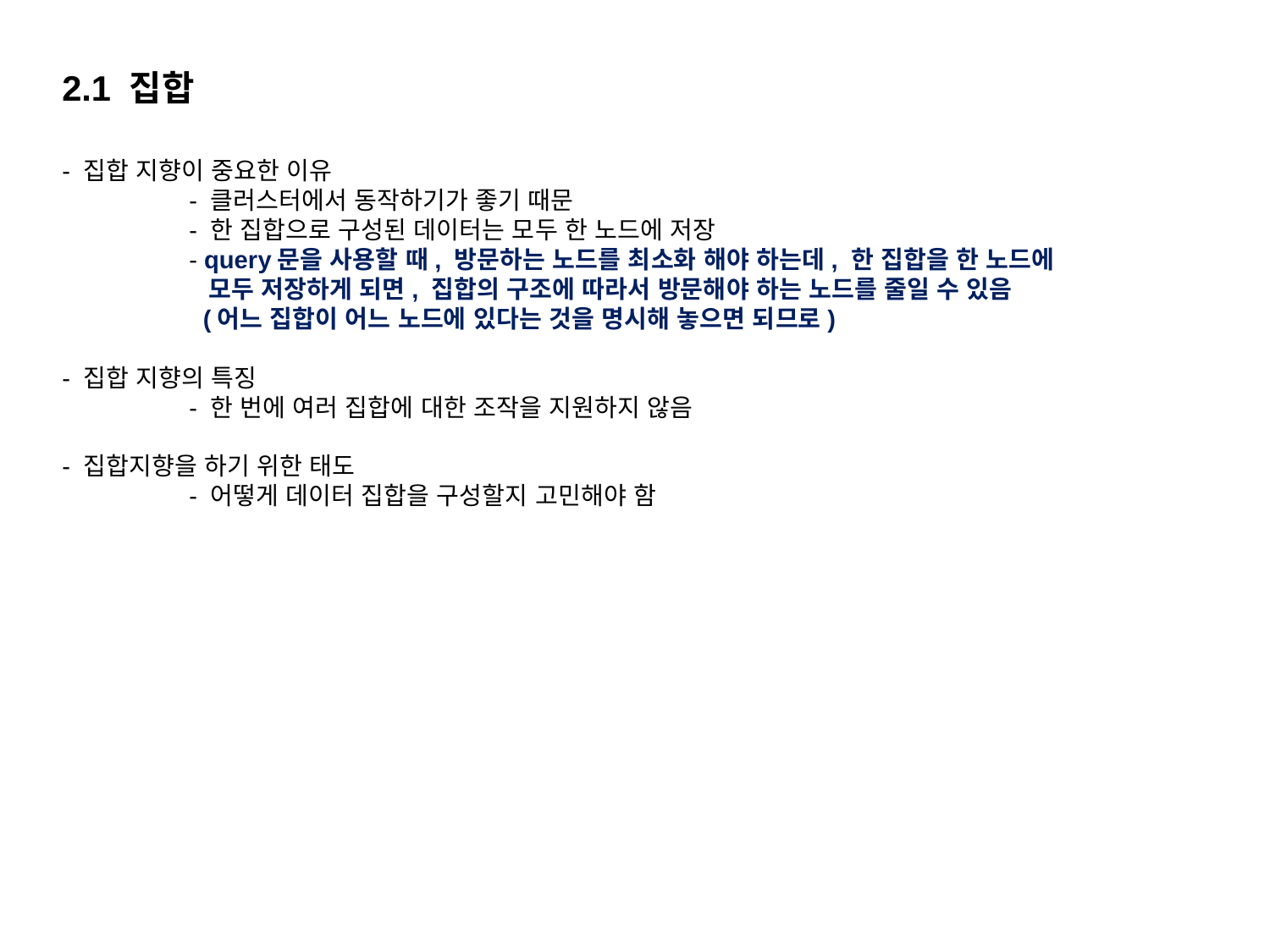

2.1 집합
- 집합 지향이 중요한 이유
	- 클러스터에서 동작하기가 좋기 때문
	- 한 집합으로 구성된 데이터는 모두 한 노드에 저장
	- query문을 사용할 때, 방문하는 노드를 최소화 해야 하는데, 한 집합을 한 노드에
	  모두 저장하게 되면, 집합의 구조에 따라서 방문해야 하는 노드를 줄일 수 있음
	  (어느 집합이 어느 노드에 있다는 것을 명시해 놓으면 되므로)

- 집합 지향의 특징
	- 한 번에 여러 집합에 대한 조작을 지원하지 않음

- 집합지향을 하기 위한 태도
	- 어떻게 데이터 집합을 구성할지 고민해야 함